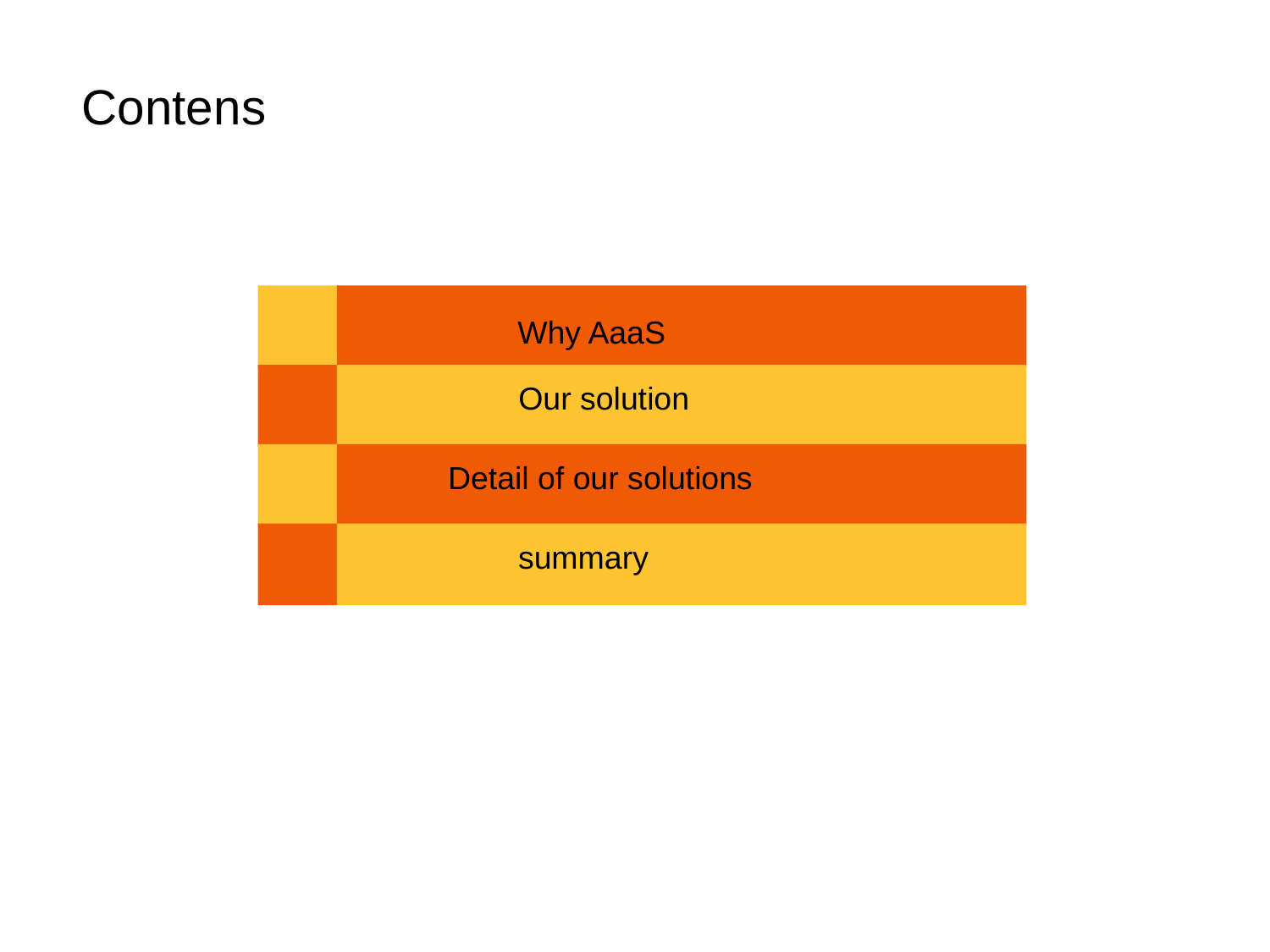

Contens
点击添加文本

Why AaaS

Our solution
点击添加文本

Detail of our solutions

summary
点击添加文本
点击添加文本